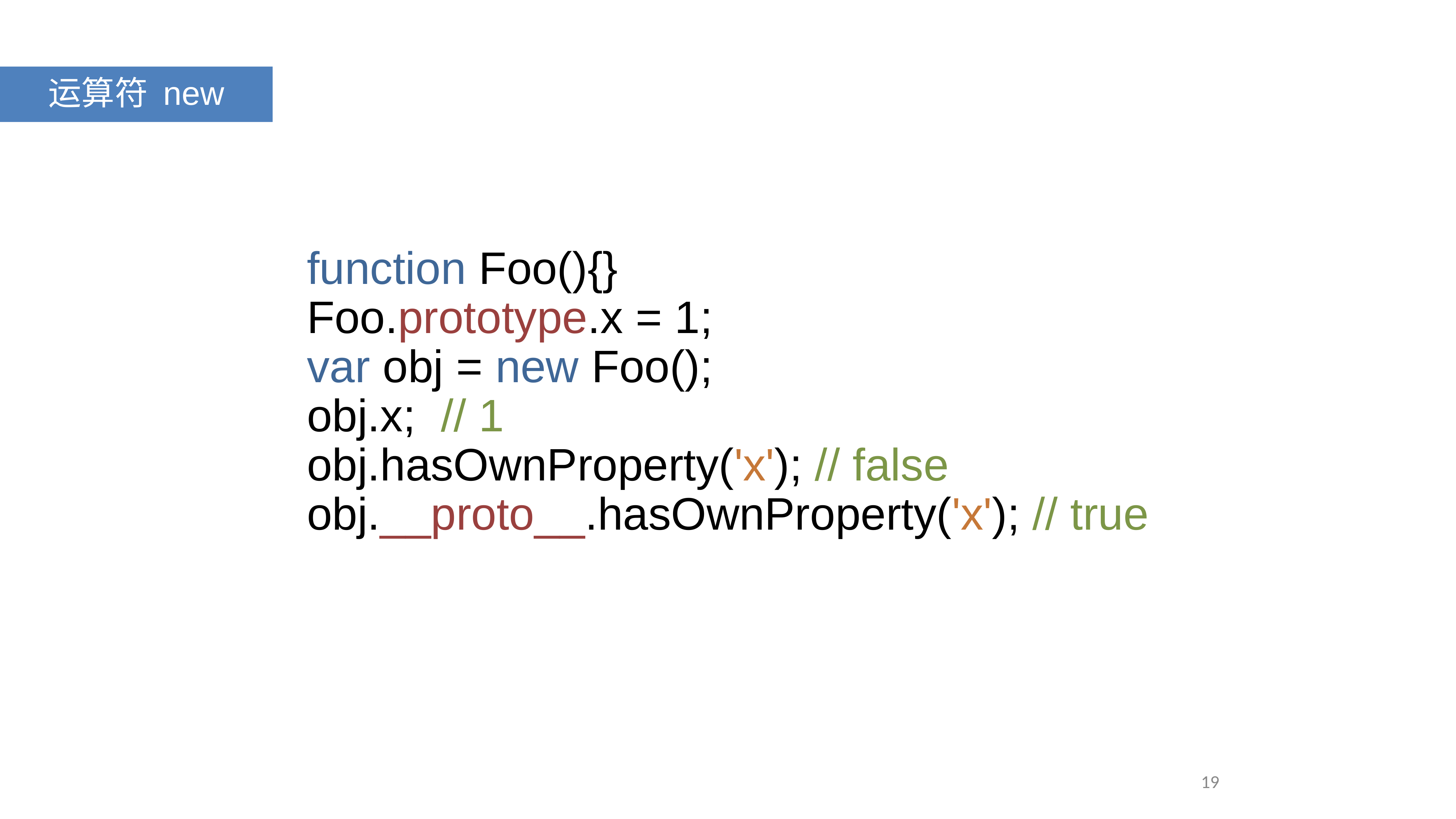

运算符 new
function Foo(){}
Foo.prototype.x = 1;
var obj = new Foo();
obj.x;  // 1
obj.hasOwnProperty('x'); // false
obj.__proto__.hasOwnProperty('x'); // true
19